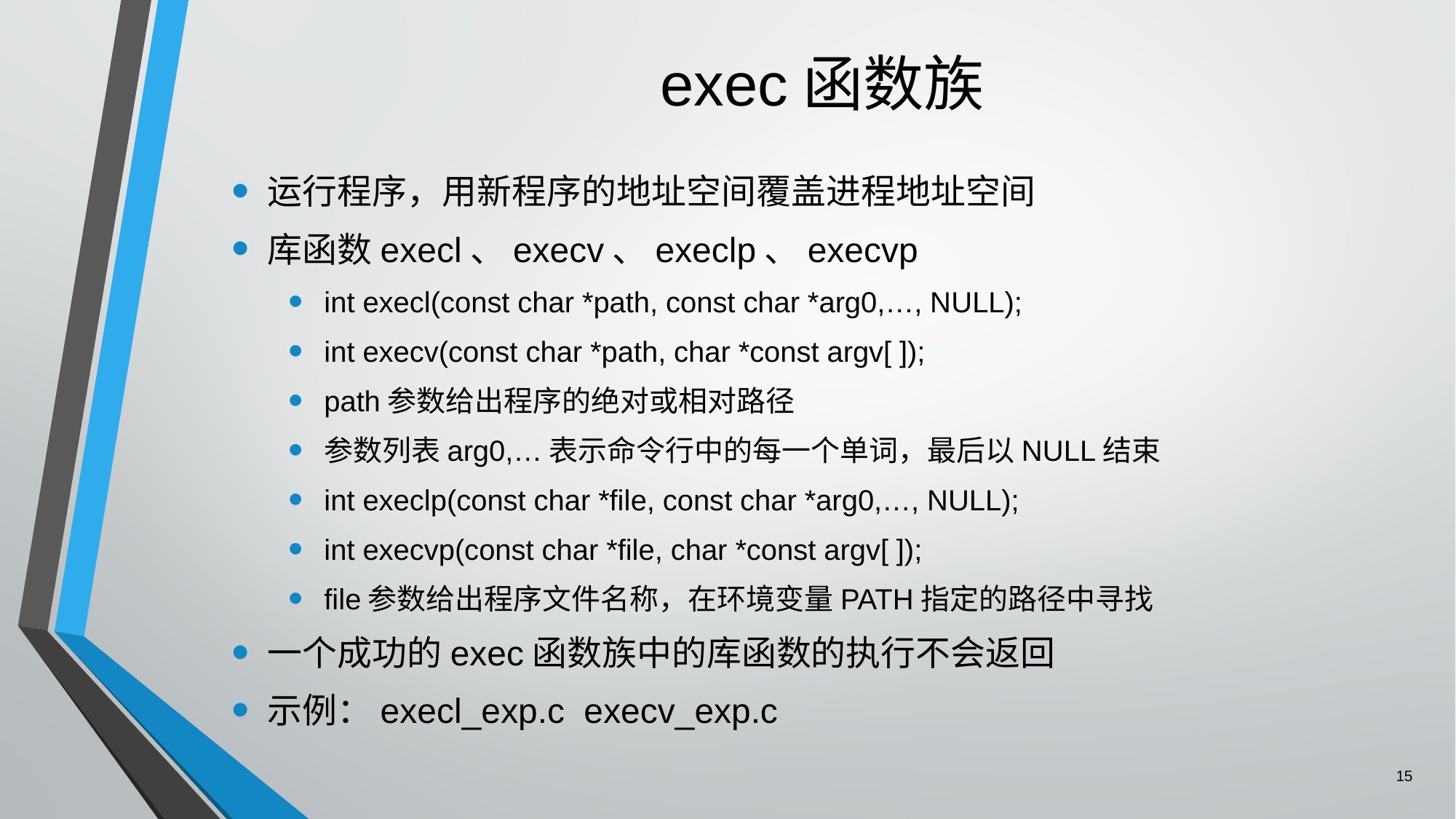

# exec函数族
运行程序，用新程序的地址空间覆盖进程地址空间
库函数execl、execv、execlp、execvp
int execl(const char *path, const char *arg0,…, NULL);
int execv(const char *path, char *const argv[ ]);
path参数给出程序的绝对或相对路径
参数列表arg0,…表示命令行中的每一个单词，最后以NULL结束
int execlp(const char *file, const char *arg0,…, NULL);
int execvp(const char *file, char *const argv[ ]);
file参数给出程序文件名称，在环境变量PATH指定的路径中寻找
一个成功的exec函数族中的库函数的执行不会返回
示例：execl_exp.c  execv_exp.c

15